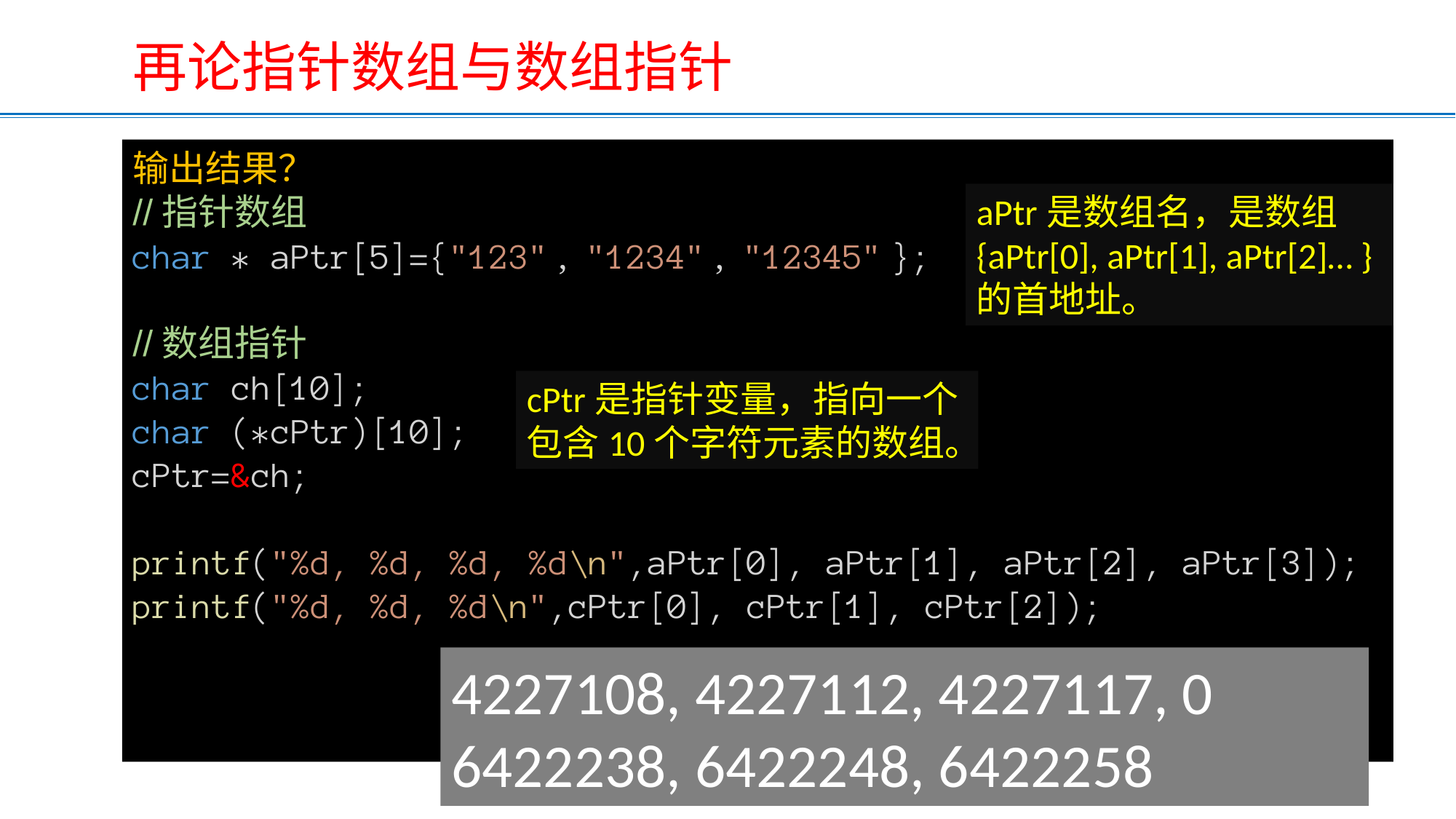

再论指针数组与数组指针
输出结果？
//指针数组
char * aPtr[5]={"123" , "1234" , "12345" };

//数组指针
char ch[10];
char (*cPtr)[10];
cPtr=&ch;

printf("%d, %d, %d, %d\n",aPtr[0], aPtr[1], aPtr[2], aPtr[3]);
printf("%d, %d, %d\n",cPtr[0], cPtr[1], cPtr[2]);

aPtr是数组名，是数组 {aPtr[0], aPtr[1], aPtr[2]… }的首地址。
cPtr是指针变量，指向一个包含10个字符元素的数组。
4227108, 4227112, 4227117, 0
6422238, 6422248, 6422258